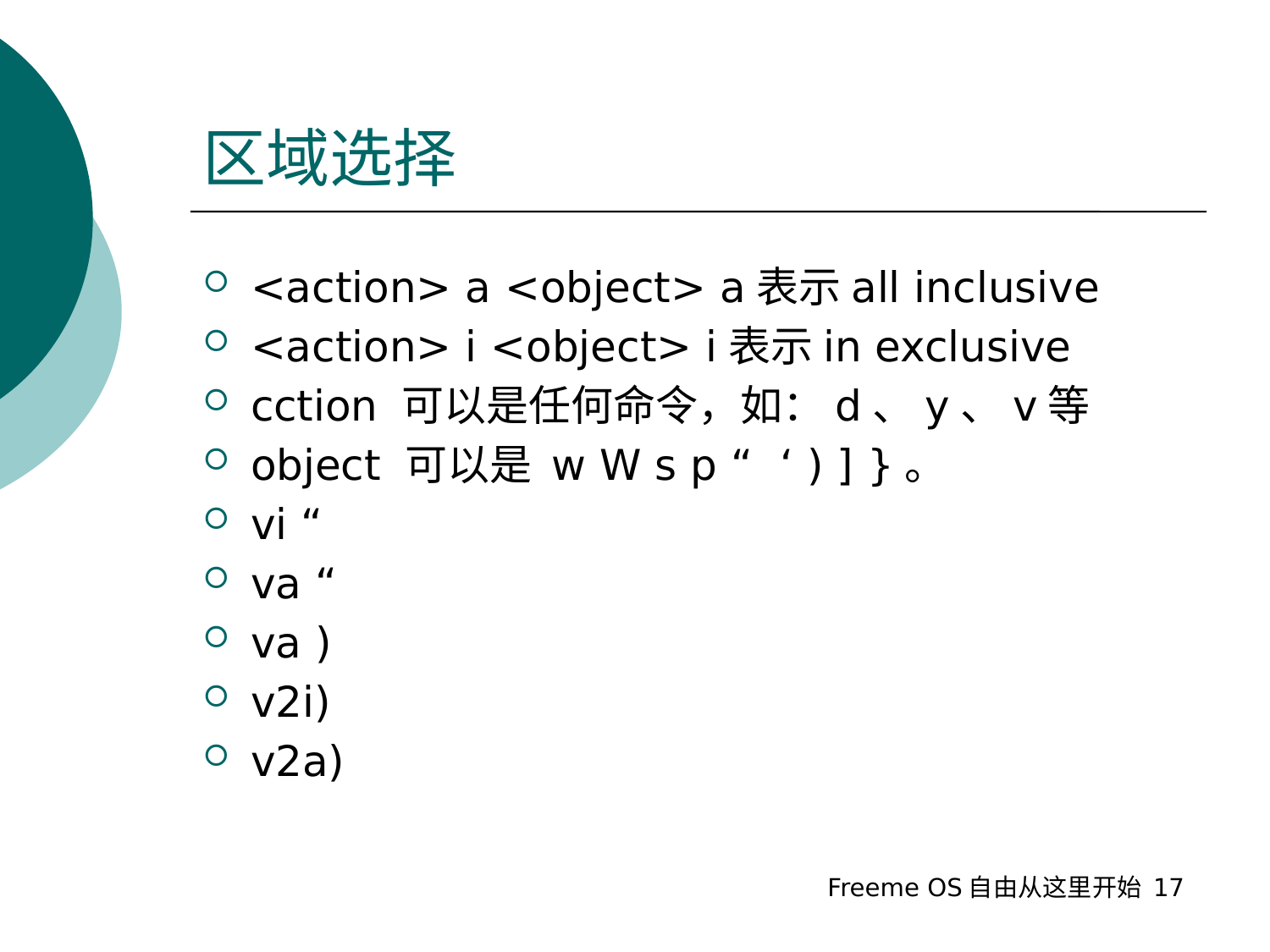

# 区域选择
<action> a <object> a表示all inclusive
<action> i <object> i表示in exclusive
cction 可以是任何命令，如：d、y、v等
object 可以是 w W s p “  ‘ ) ] }。
vi “
va “
va )
v2i)
v2a)